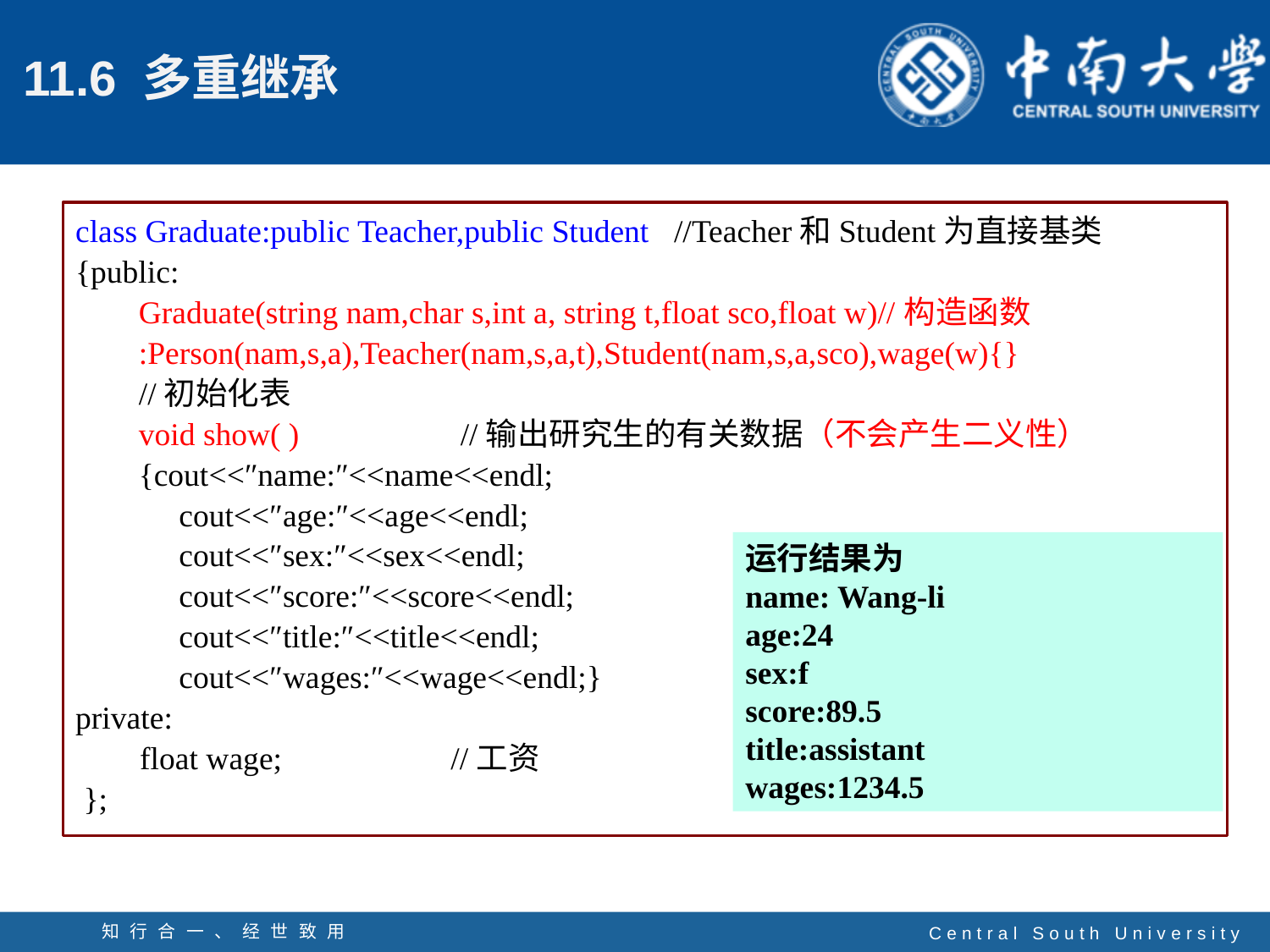

class Graduate:public Teacher,public Student   //Teacher和Student为直接基类
{public:
Graduate(string nam,char s,int a, string t,float sco,float w)//构造函数
:Person(nam,s,a),Teacher(nam,s,a,t),Student(nam,s,a,sco),wage(w){}
//初始化表
void show( )                    //输出研究生的有关数据（不会产生二义性）
{cout<<″name:″<<name<<endl;
     cout<<″age:″<<age<<endl;
     cout<<″sex:″<<sex<<endl;
     cout<<″score:″<<score<<endl;
     cout<<″title:″<<title<<endl;
     cout<<″wages:″<<wage<<endl;}
private:
        float wage;                     //工资
 };

运行结果为
name: Wang-li
age:24
sex:f
score:89.5
title:assistant
wages:1234.5

知行合一、经世致用
自强不息 厚德载物
Central South University